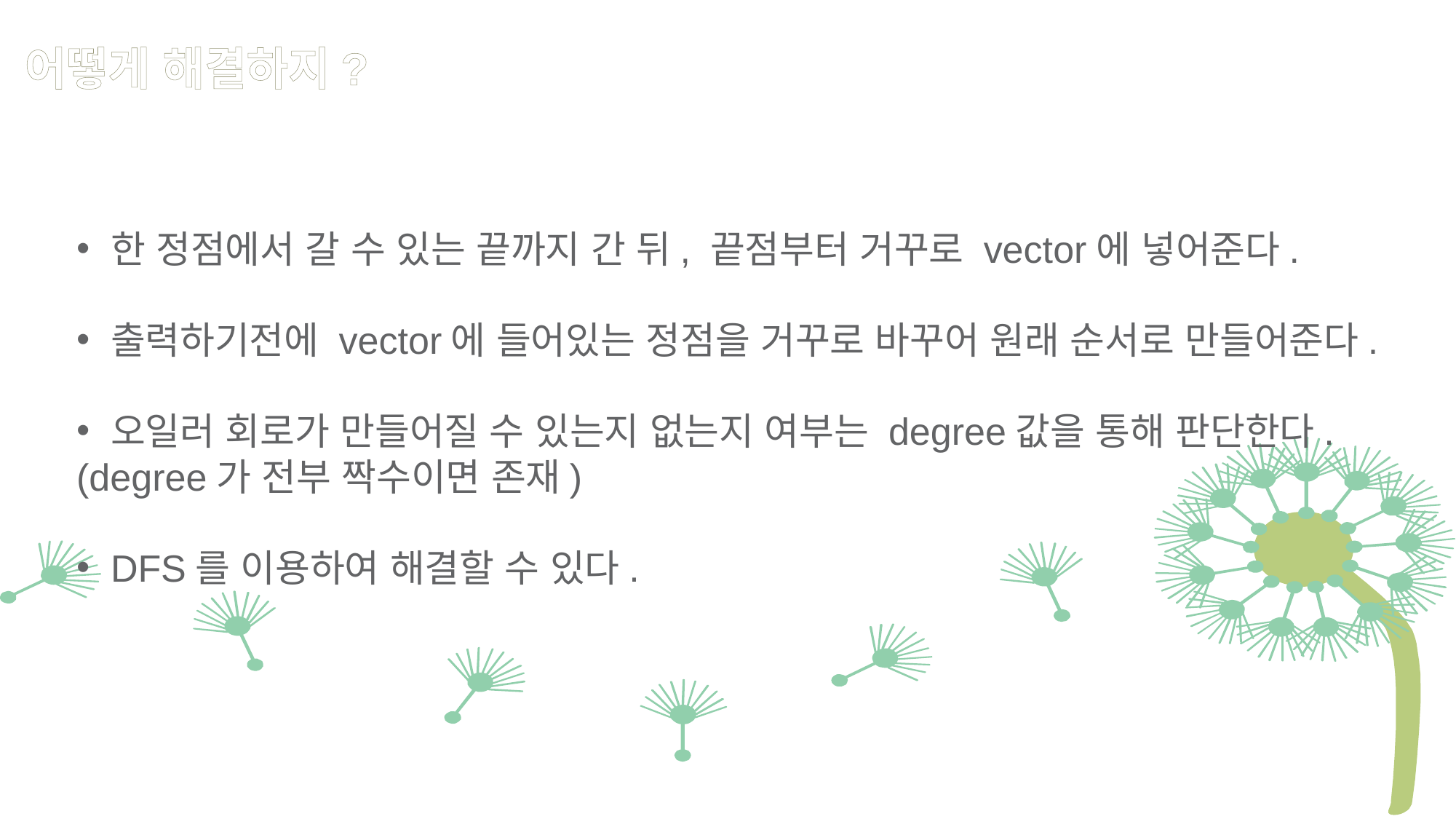

어떻게 해결하지?
한 정점에서 갈 수 있는 끝까지 간 뒤, 끝점부터 거꾸로 vector에 넣어준다.

출력하기전에 vector에 들어있는 정점을 거꾸로 바꾸어 원래 순서로 만들어준다.

오일러 회로가 만들어질 수 있는지 없는지 여부는 degree값을 통해 판단한다.
(degree가 전부 짝수이면 존재)

DFS를 이용하여 해결할 수 있다.